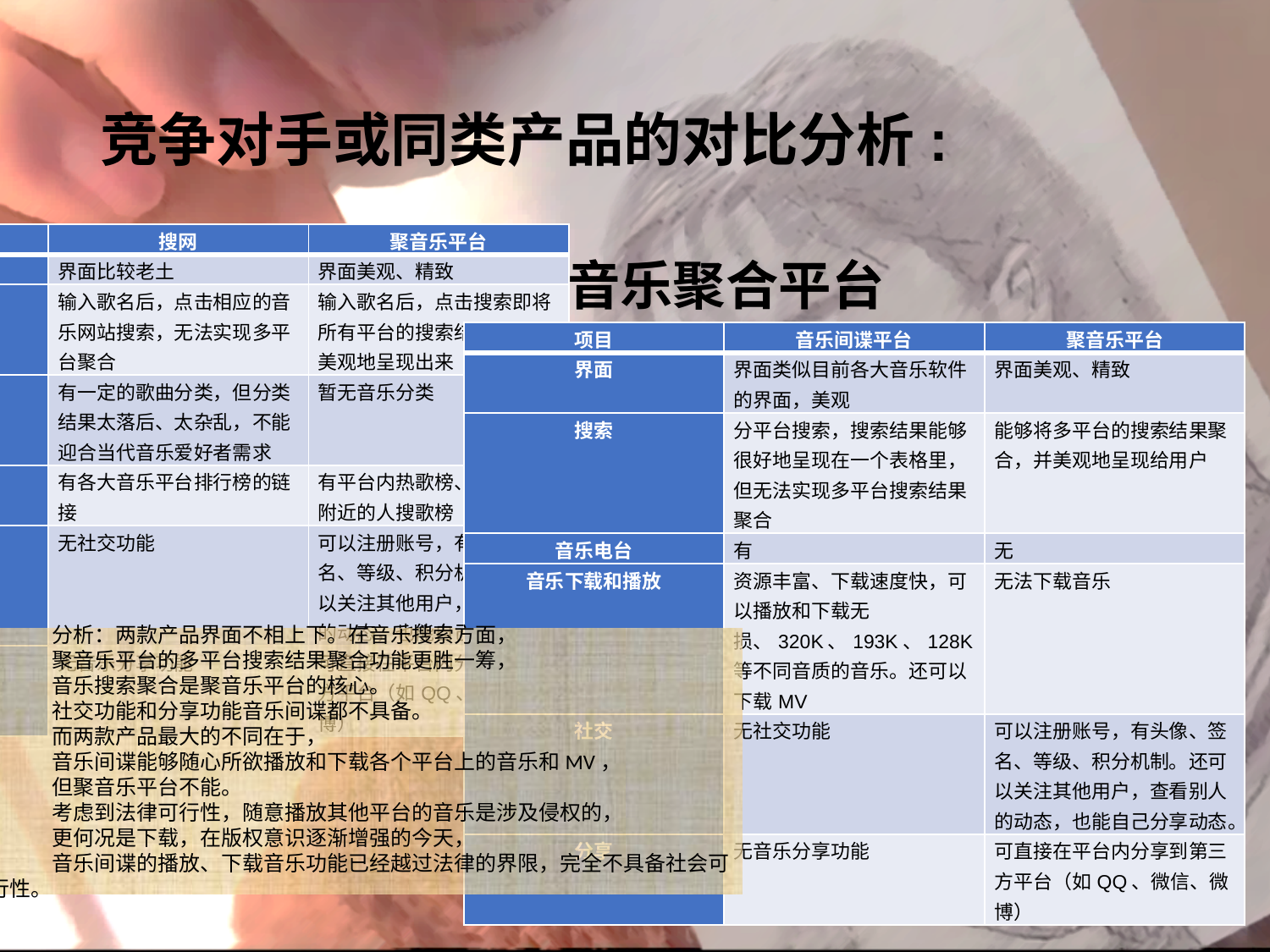

# 竞争对手或同类产品的对比分析:
| 项目 | 搜网 | 聚音乐平台 |
| --- | --- | --- |
| 界面 | 界面比较老土 | 界面美观、精致 |
| 搜索 | 输入歌名后，点击相应的音乐网站搜索，无法实现多平台聚合 | 输入歌名后，点击搜索即将所有平台的搜索结果聚合，美观地呈现出来 |
| 歌曲分类 | 有一定的歌曲分类，但分类结果太落后、太杂乱，不能迎合当代音乐爱好者需求 | 暂无音乐分类 |
| 歌曲排行 | 有各大音乐平台排行榜的链接 | 有平台内热歌榜、新歌榜、附近的人搜歌榜 |
| 社交 | 无社交功能 | 可以注册账号，有头像、签名、等级、积分机制。还可以关注其他用户，查看别人的动态，也能自己分享动态。 |
| 分享 | 无音乐分享功能 | 可直接在平台内分享到第三方平台（如QQ、微信、微博） |
新颖的音乐聚合平台
| 项目 | 音乐间谍平台 | 聚音乐平台 |
| --- | --- | --- |
| 界面 | 界面类似目前各大音乐软件的界面，美观 | 界面美观、精致 |
| 搜索 | 分平台搜索，搜索结果能够很好地呈现在一个表格里，但无法实现多平台搜索结果聚合 | 能够将多平台的搜索结果聚合，并美观地呈现给用户 |
| 音乐电台 | 有 | 无 |
| 音乐下载和播放 | 资源丰富、下载速度快，可以播放和下载无损、320K、193K、128K等不同音质的音乐。还可以下载MV | 无法下载音乐 |
| 社交 | 无社交功能 | 可以注册账号，有头像、签名、等级、积分机制。还可以关注其他用户，查看别人的动态，也能自己分享动态。 |
| 分享 | 无音乐分享功能 | 可直接在平台内分享到第三方平台（如QQ、微信、微博） |
分析：两款产品界面不相上下。在音乐搜索方面，
聚音乐平台的多平台搜索结果聚合功能更胜一筹，
音乐搜索聚合是聚音乐平台的核心。
社交功能和分享功能音乐间谍都不具备。
而两款产品最大的不同在于，
音乐间谍能够随心所欲播放和下载各个平台上的音乐和MV，
但聚音乐平台不能。
考虑到法律可行性，随意播放其他平台的音乐是涉及侵权的，
更何况是下载，在版权意识逐渐增强的今天，
音乐间谍的播放、下载音乐功能已经越过法律的界限，完全不具备社会可行性。